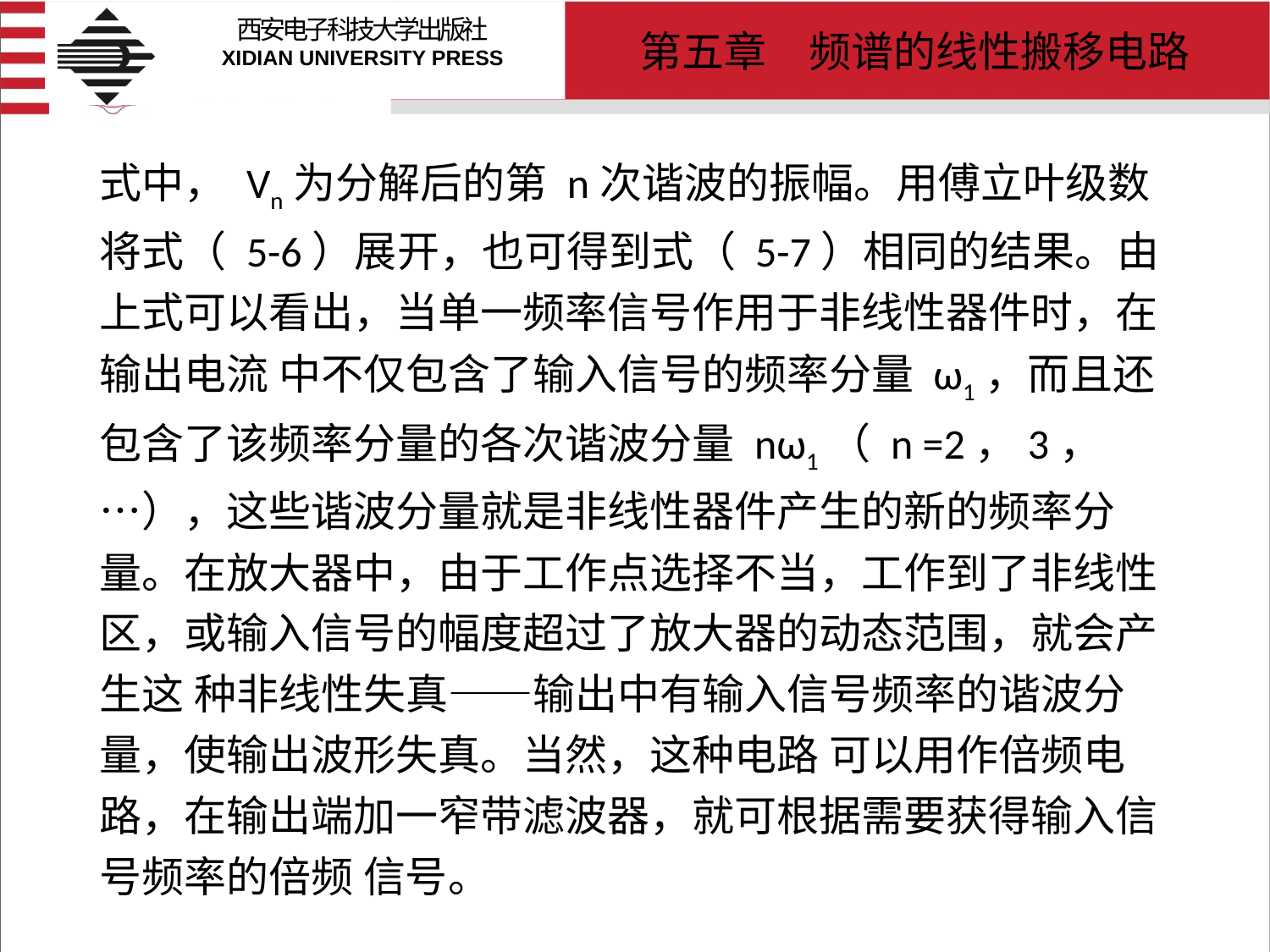

# 式中， Vn为分解后的第 n次谐波的振幅。用傅立叶级数将式（ 5-6）展开，也可得到式（ 5-7）相同的结果。由上式可以看出，当单一频率信号作用于非线性器件时，在输出电流 中不仅包含了输入信号的频率分量 ω1，而且还包含了该频率分量的各次谐波分量 nω1（ n =2，3，…），这些谐波分量就是非线性器件产生的新的频率分量。在放大器中，由于工作点选择不当，工作到了非线性区，或输入信号的幅度超过了放大器的动态范围，就会产生这 种非线性失真——输出中有输入信号频率的谐波分量，使输出波形失真。当然，这种电路 可以用作倍频电路，在输出端加一窄带滤波器，就可根据需要获得输入信号频率的倍频 信号。